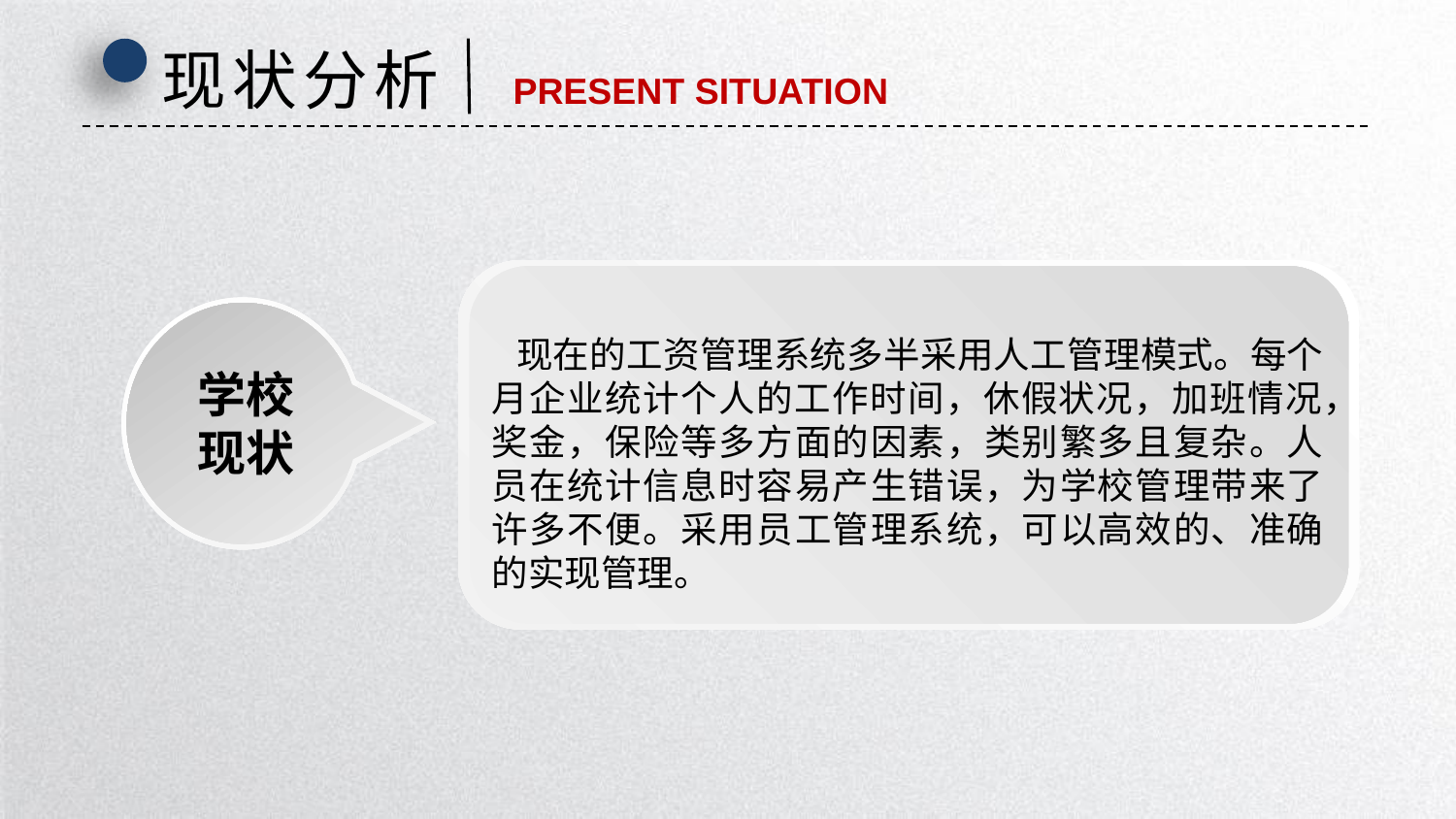

现状分析

PRESENT SITUATION

    现在的工资管理系统多半采用人工管理模式。每个月企业统计个人的工作时间，休假状况，加班情况，奖金，保险等多方面的因素，类别繁多且复杂。人员在统计信息时容易产生错误，为学校管理带来了许多不便。采用员工管理系统，可以高效的、准确的实现管理。
学校现状